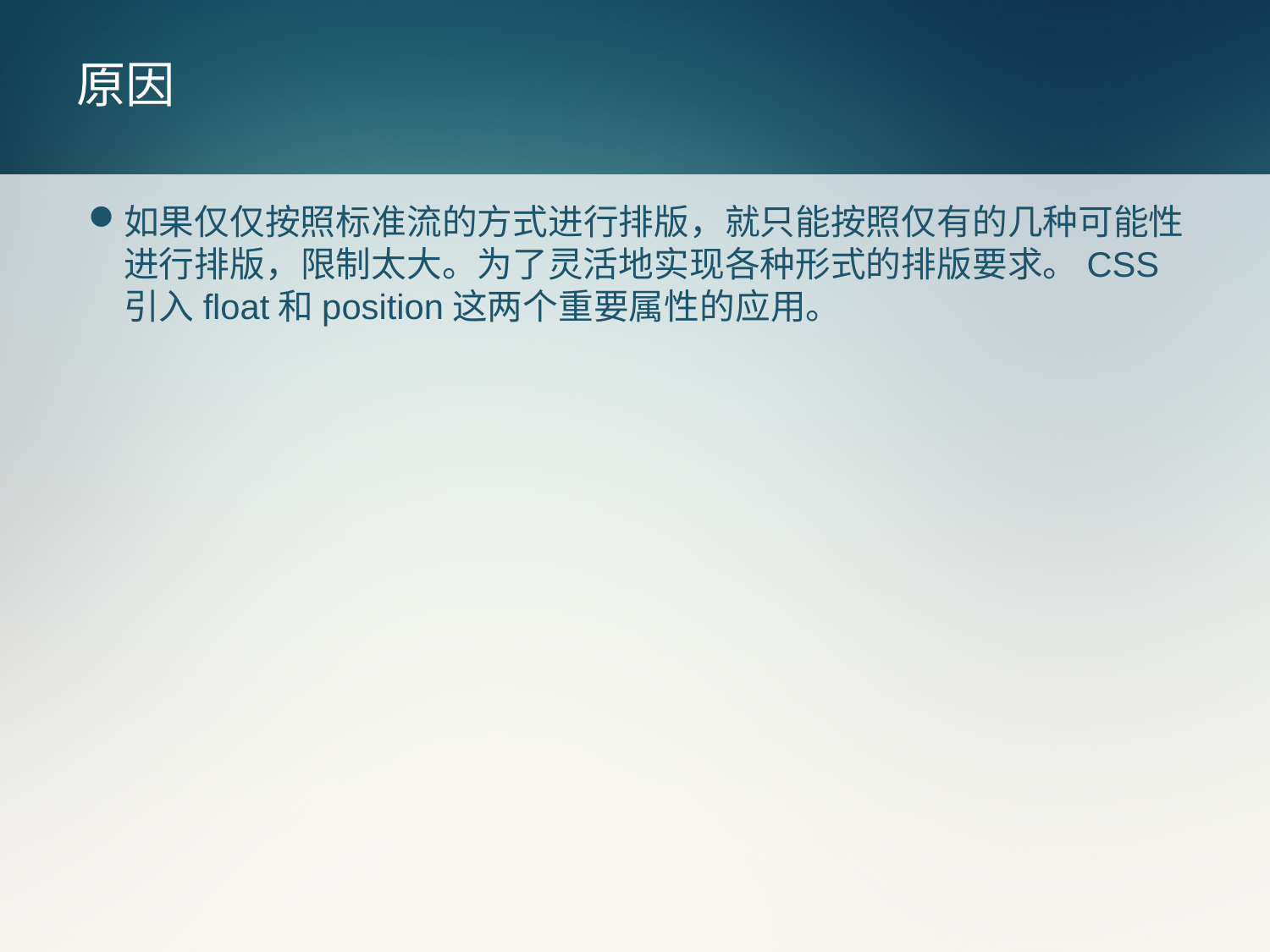

原因
如果仅仅按照标准流的方式进行排版，就只能按照仅有的几种可能性进行排版，限制太大。为了灵活地实现各种形式的排版要求。CSS引入float和position这两个重要属性的应用。